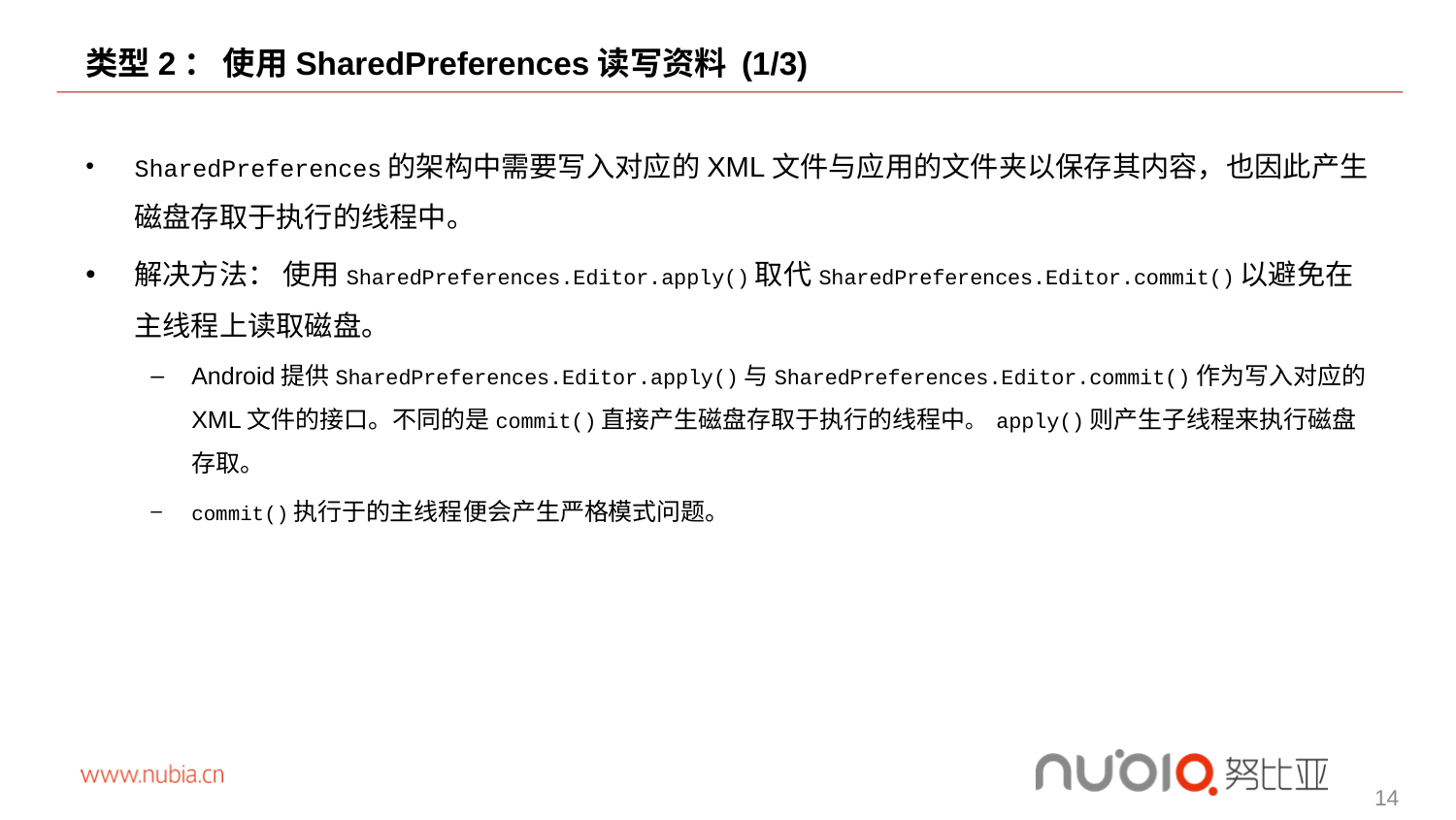

# 类型2： 使用SharedPreferences读写资料 (1/3)
SharedPreferences的架构中需要写入对应的XML文件与应用的文件夹以保存其内容，也因此产生磁盘存取于执行的线程中。
解决方法： 使用SharedPreferences.Editor.apply()取代SharedPreferences.Editor.commit()以避免在主线程上读取磁盘。
Android提供SharedPreferences.Editor.apply()与SharedPreferences.Editor.commit()作为写入对应的XML文件的接口。不同的是commit()直接产生磁盘存取于执行的线程中。 apply()则产生子线程来执行磁盘存取。
commit()执行于的主线程便会产生严格模式问题。
14